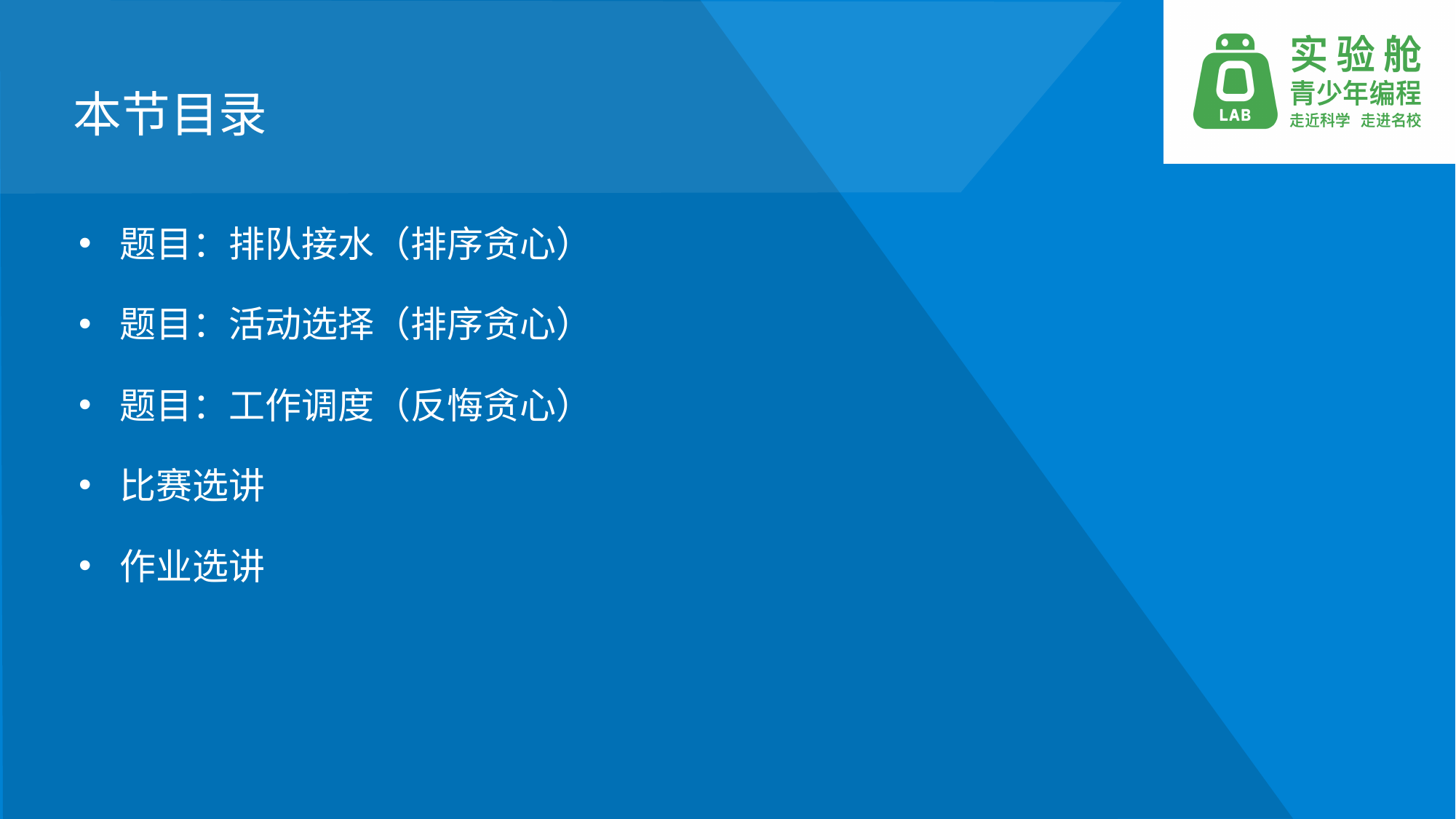

题目：排队接水（排序贪心）
题目：活动选择（排序贪心）
题目：工作调度（反悔贪心）
比赛选讲
作业选讲